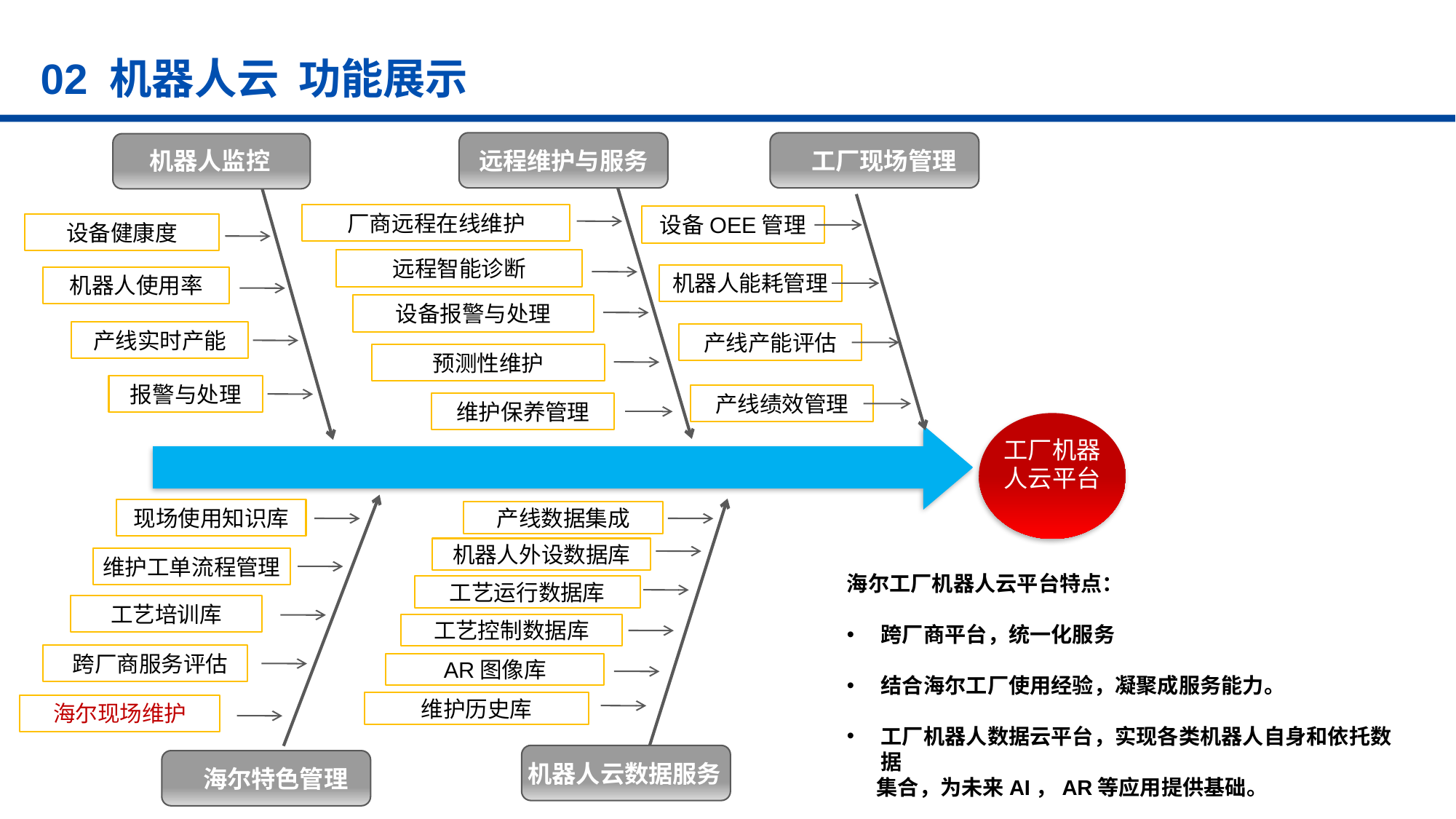

02 机器人云  功能展示

机器人监控
远程维护与服务
工厂现场管理
厂商远程在线维护
设备OEE管理
设备健康度
远程智能诊断
机器人能耗管理
机器人使用率
设备报警与处理
产线实时产能
产线产能评估
预测性维护
报警与处理
产线绩效管理
维护保养管理

工厂机器人云平台
现场使用知识库
产线数据集成
机器人外设数据库
维护工单流程管理
海尔工厂机器人云平台特点：

跨厂商平台，统一化服务

结合海尔工厂使用经验，凝聚成服务能力。

工厂机器人数据云平台，实现各类机器人自身和依托数据
     集合，为未来AI，AR等应用提供基础。
工艺运行数据库
工艺培训库
工艺控制数据库
 跨厂商服务评估
AR图像库
维护历史库
海尔现场维护

机器人云数据服务
海尔特色管理